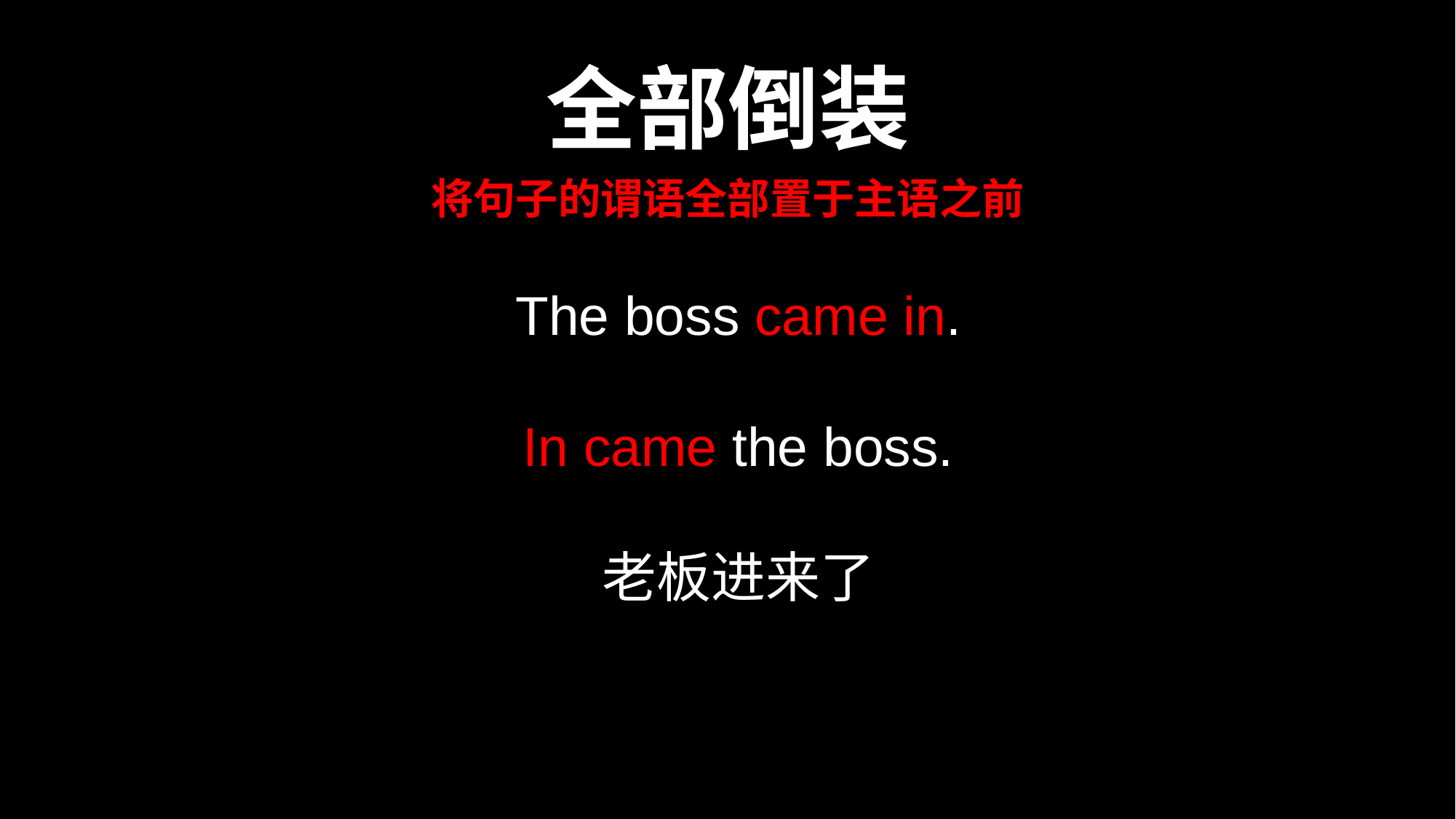

全部倒装
将句子的谓语全部置于主语之前
The boss came in.

In came the boss.

老板进来了